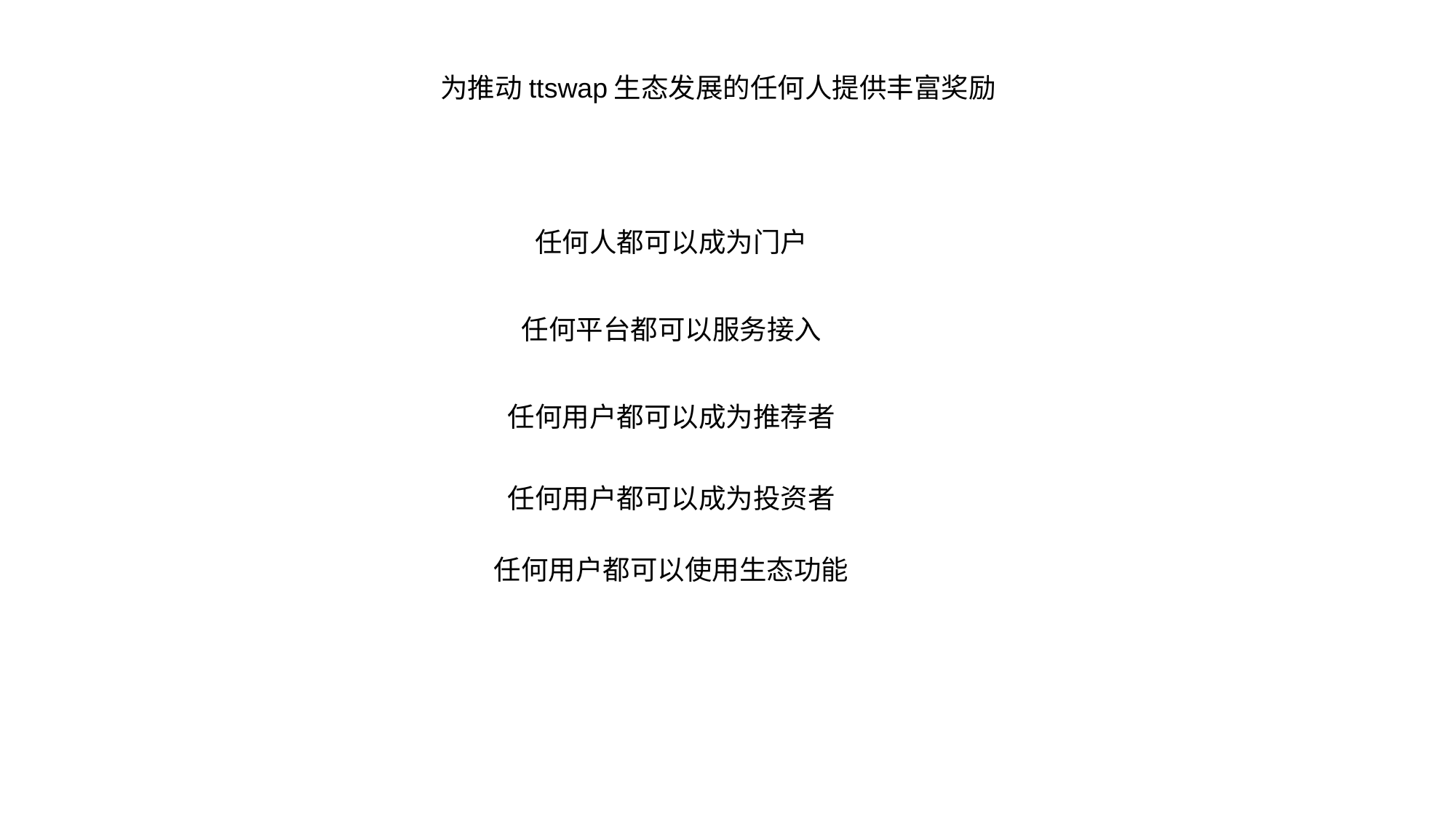

为推动ttswap生态发展的任何人提供丰富奖励
任何人都可以成为门户
任何平台都可以服务接入
任何用户都可以成为推荐者
任何用户都可以成为投资者
任何用户都可以使用生态功能